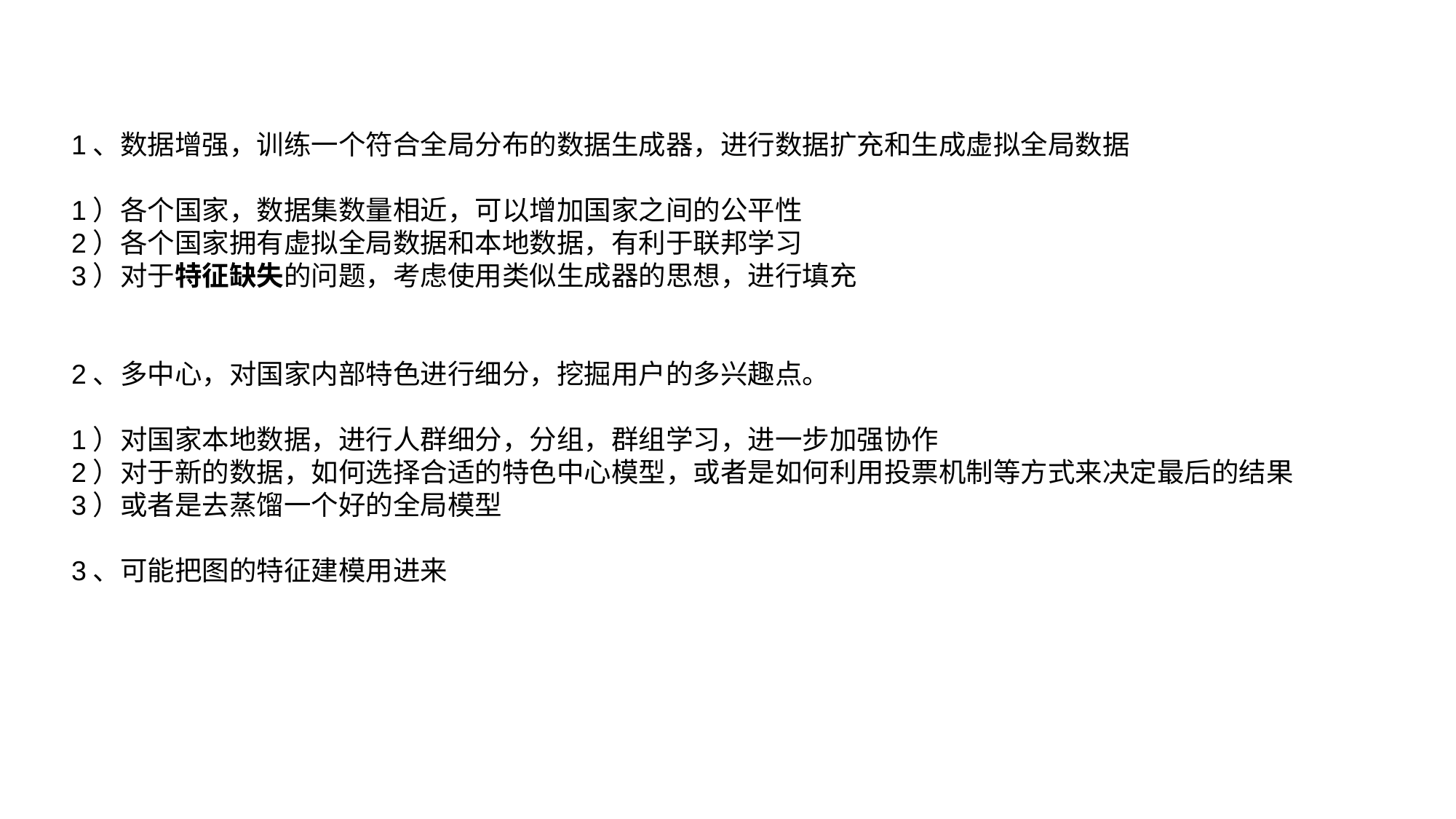

1、数据增强，训练一个符合全局分布的数据生成器，进行数据扩充和生成虚拟全局数据

1）各个国家，数据集数量相近，可以增加国家之间的公平性
2）各个国家拥有虚拟全局数据和本地数据，有利于联邦学习
3）对于特征缺失的问题，考虑使用类似生成器的思想，进行填充

2、多中心，对国家内部特色进行细分，挖掘用户的多兴趣点。

1）对国家本地数据，进行人群细分，分组，群组学习，进一步加强协作
2）对于新的数据，如何选择合适的特色中心模型，或者是如何利用投票机制等方式来决定最后的结果
3）或者是去蒸馏一个好的全局模型

3、可能把图的特征建模用进来